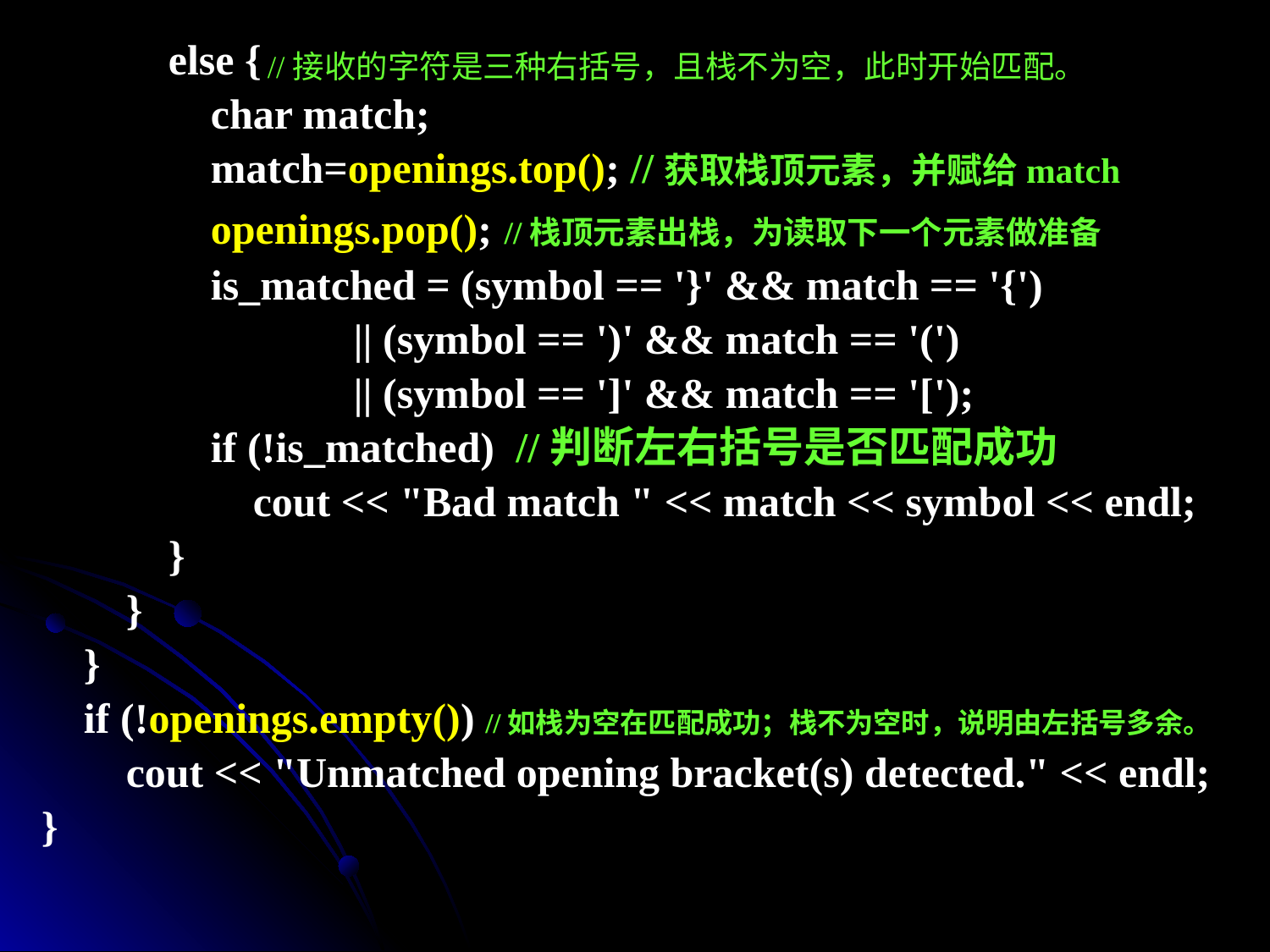

else {
                char match;
                match=openings.top(); //获取栈顶元素，并赋给match
                openings.pop(); //栈顶元素出栈，为读取下一个元素做准备
                is_matched = (symbol == '}' && match == '{')
                        	 || (symbol == ')' && match == '(')
                        	 || (symbol == ']' && match == '[');
                if (!is_matched)  //判断左右括号是否匹配成功
                    cout << "Bad match " << match << symbol << endl;
            }
        }
    }
    if (!openings.empty()) //如栈为空在匹配成功；栈不为空时，说明由左括号多余。
        cout << "Unmatched opening bracket(s) detected." << endl;
}
//接收的字符是三种右括号，且栈不为空，此时开始匹配。